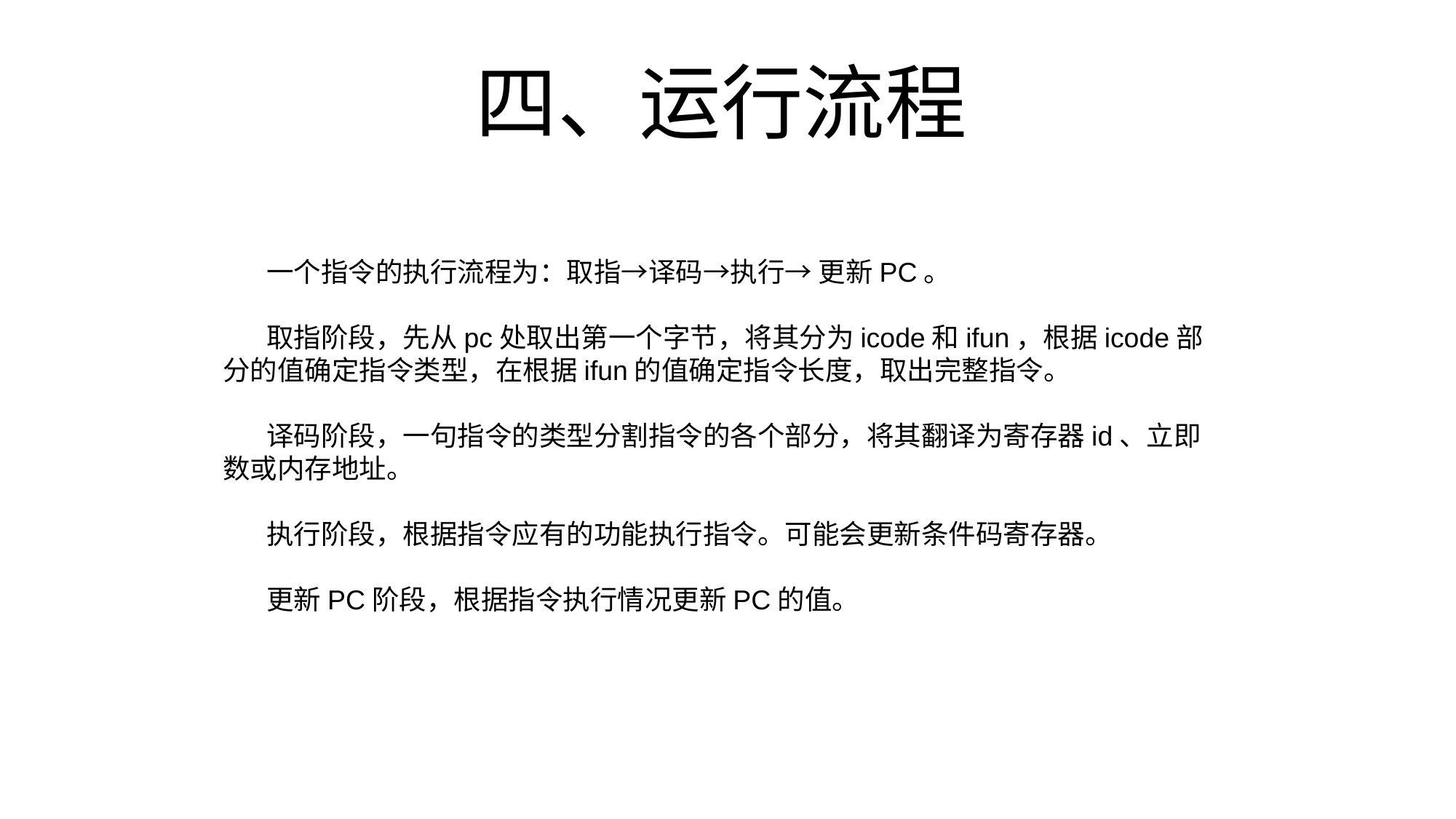

四、运行流程
      一个指令的执行流程为：取指→译码→执行→ 更新PC。

      取指阶段，先从pc处取出第一个字节，将其分为icode和ifun，根据icode部分的值确定指令类型，在根据ifun的值确定指令长度，取出完整指令。

      译码阶段，一句指令的类型分割指令的各个部分，将其翻译为寄存器id、立即数或内存地址。

      执行阶段，根据指令应有的功能执行指令。可能会更新条件码寄存器。

      更新PC阶段，根据指令执行情况更新PC的值。